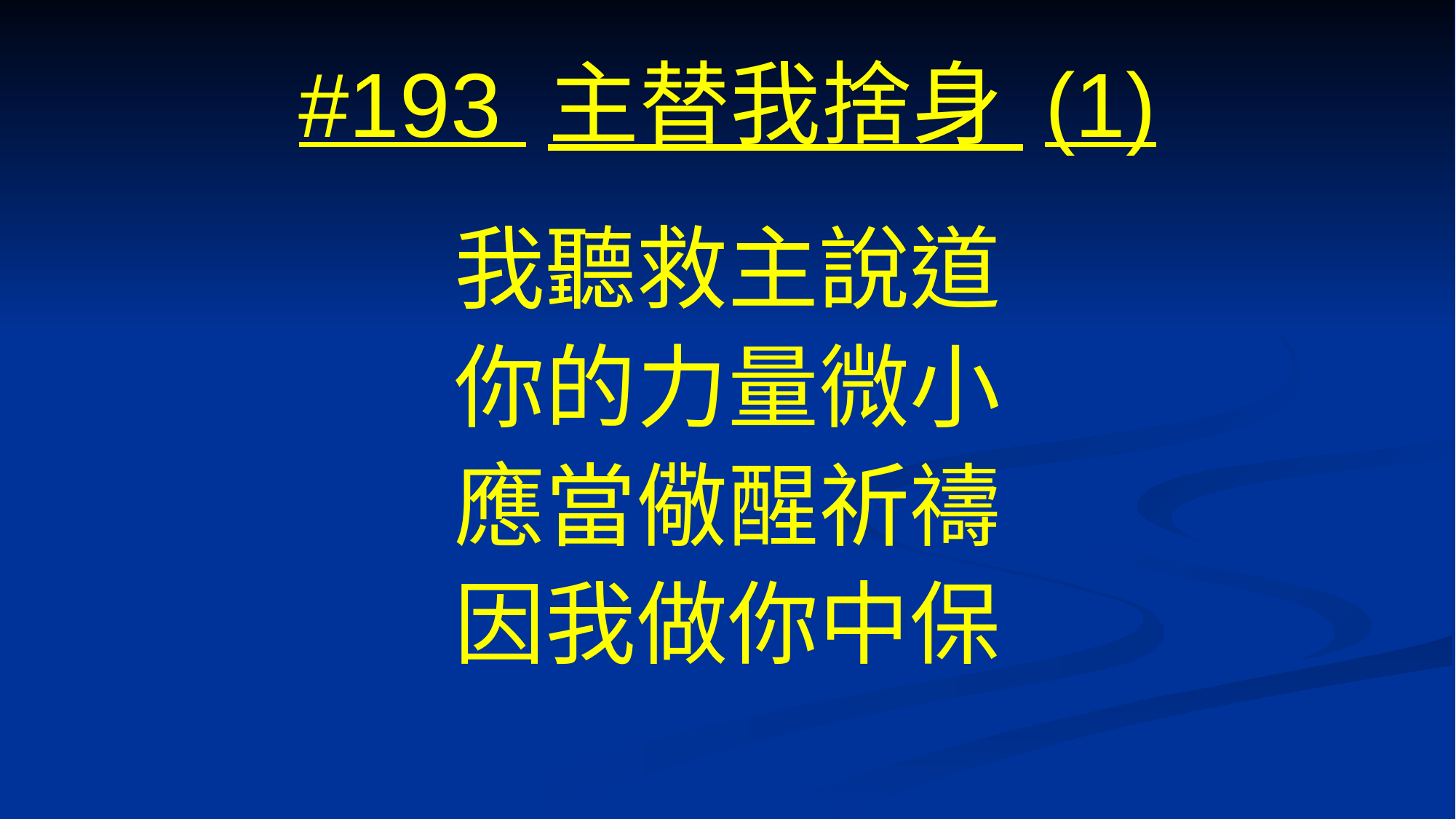

# #193 主替我捨身 (1)
我聽救主說道
你的力量微小
應當儆醒祈禱
因我做你中保